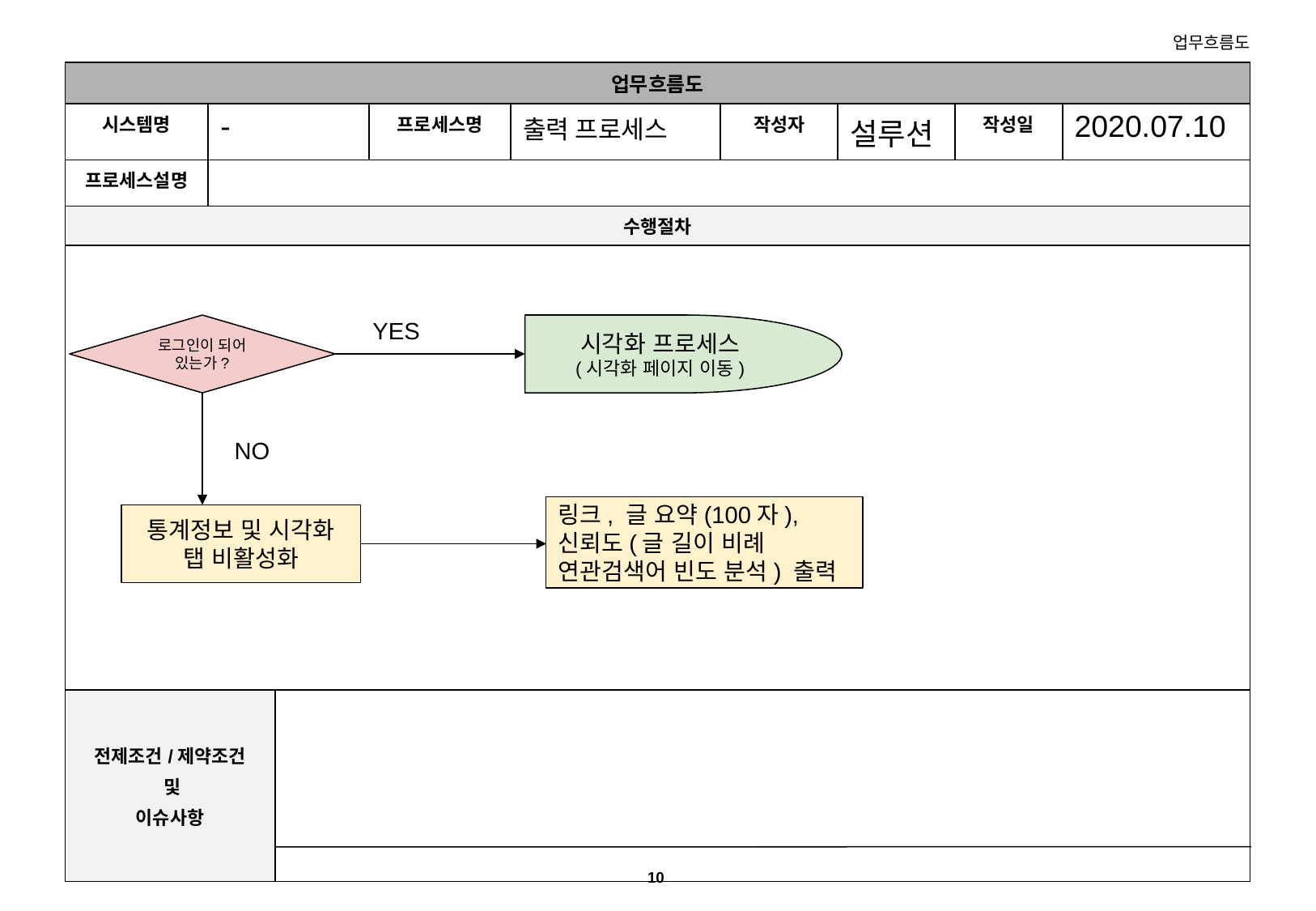

| 업무흐름도 |  |  |  |  |  |  |  |  |
| --- | --- | --- | --- | --- | --- | --- | --- | --- |
| 시스템명 | - |  | 프로세스명 | 출력 프로세스 | 작성자 | 설루션 | 작성일 | 2020.07.10 |
| 프로세스설명 |  |  |  |  |  |  |  |  |
| 수행절차 |  |  |  |  |  |  |  |  |
|  |  |  |  |  |  |  |  |  |
| 전제조건/제약조건 및 이슈사항 |  |  |  |  |  |  |  |  |
YES
시각화 프로세스
(시각화 페이지 이동)
로그인이 되어 있는가?
NO
링크, 글 요약(100자), 신뢰도(글 길이 비례 연관검색어 빈도 분석) 출력
통계정보 및 시각화 탭 비활성화